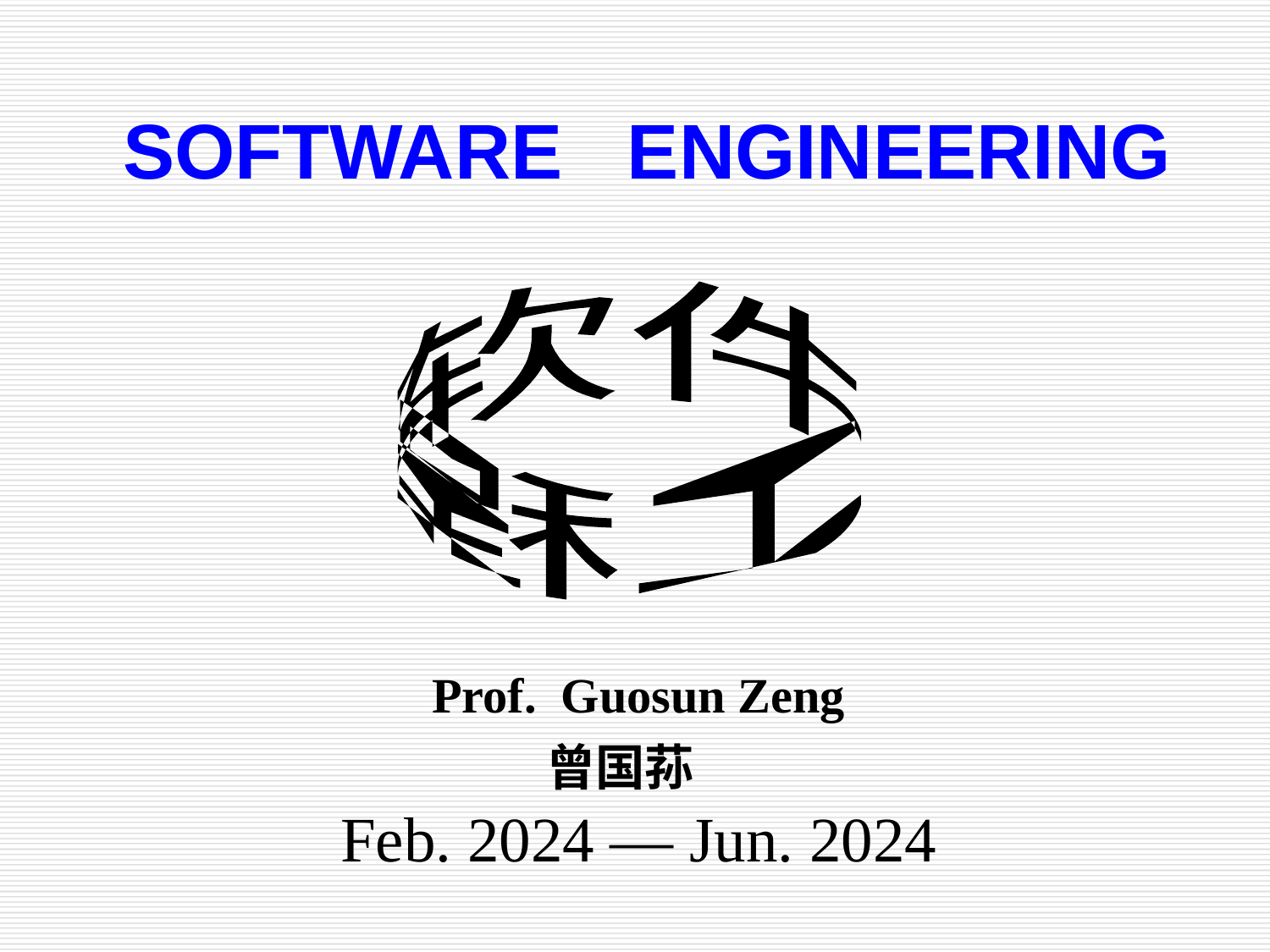

SOFTWARE   ENGINEERING
软件工程
Prof.  Guosun Zeng
曾国荪
Feb. 2024 — Jun. 2024